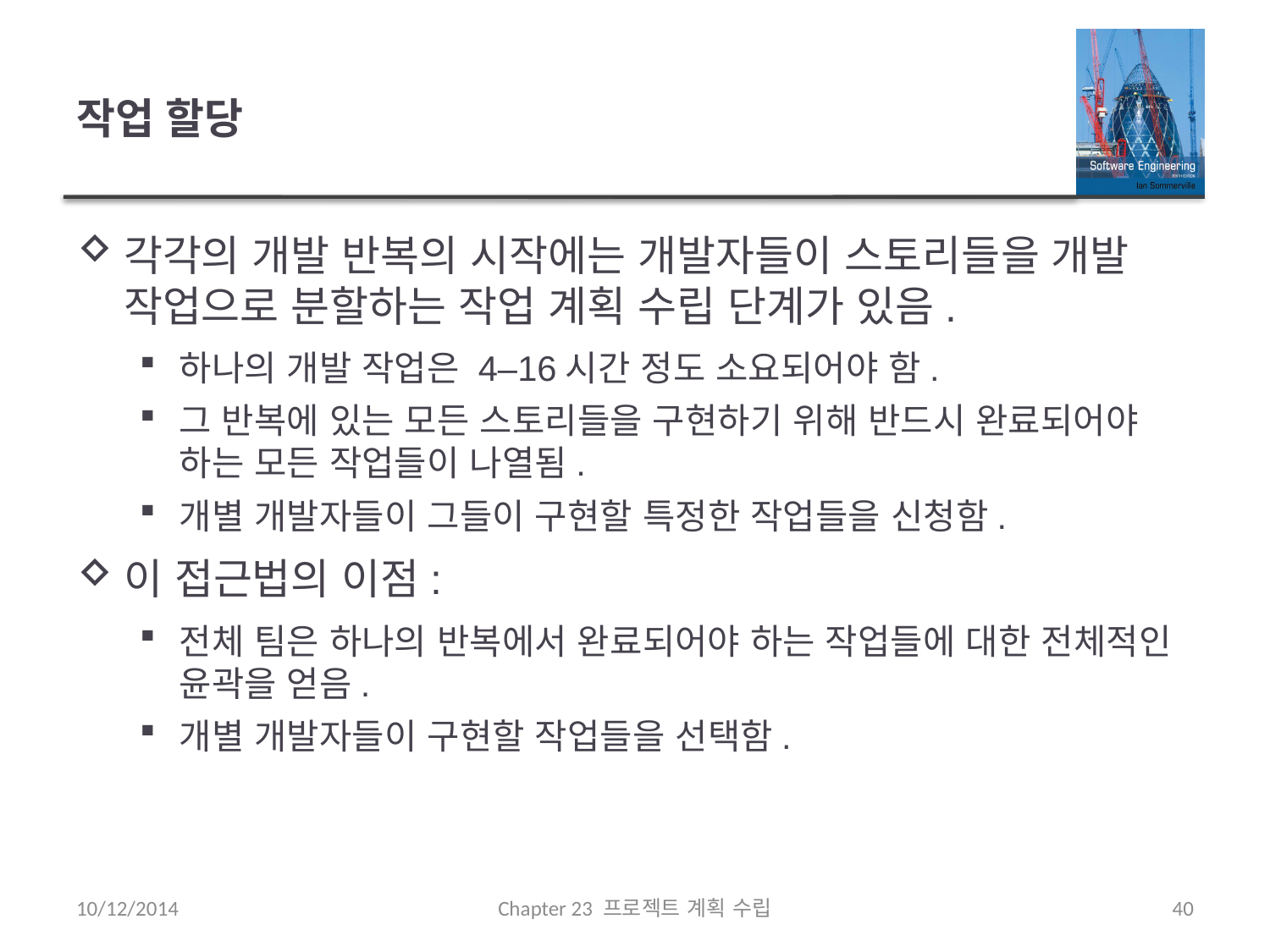

# 작업 할당
각각의 개발 반복의 시작에는 개발자들이 스토리들을 개발 작업으로 분할하는 작업 계획 수립 단계가 있음.
하나의 개발 작업은 4–16시간 정도 소요되어야 함.
그 반복에 있는 모든 스토리들을 구현하기 위해 반드시 완료되어야 하는 모든 작업들이 나열됨.
개별 개발자들이 그들이 구현할 특정한 작업들을 신청함.
이 접근법의 이점:
전체 팀은 하나의 반복에서 완료되어야 하는 작업들에 대한 전체적인 윤곽을 얻음.
개별 개발자들이 구현할 작업들을 선택함.
10/12/2014
Chapter 23 프로젝트 계획 수립
40